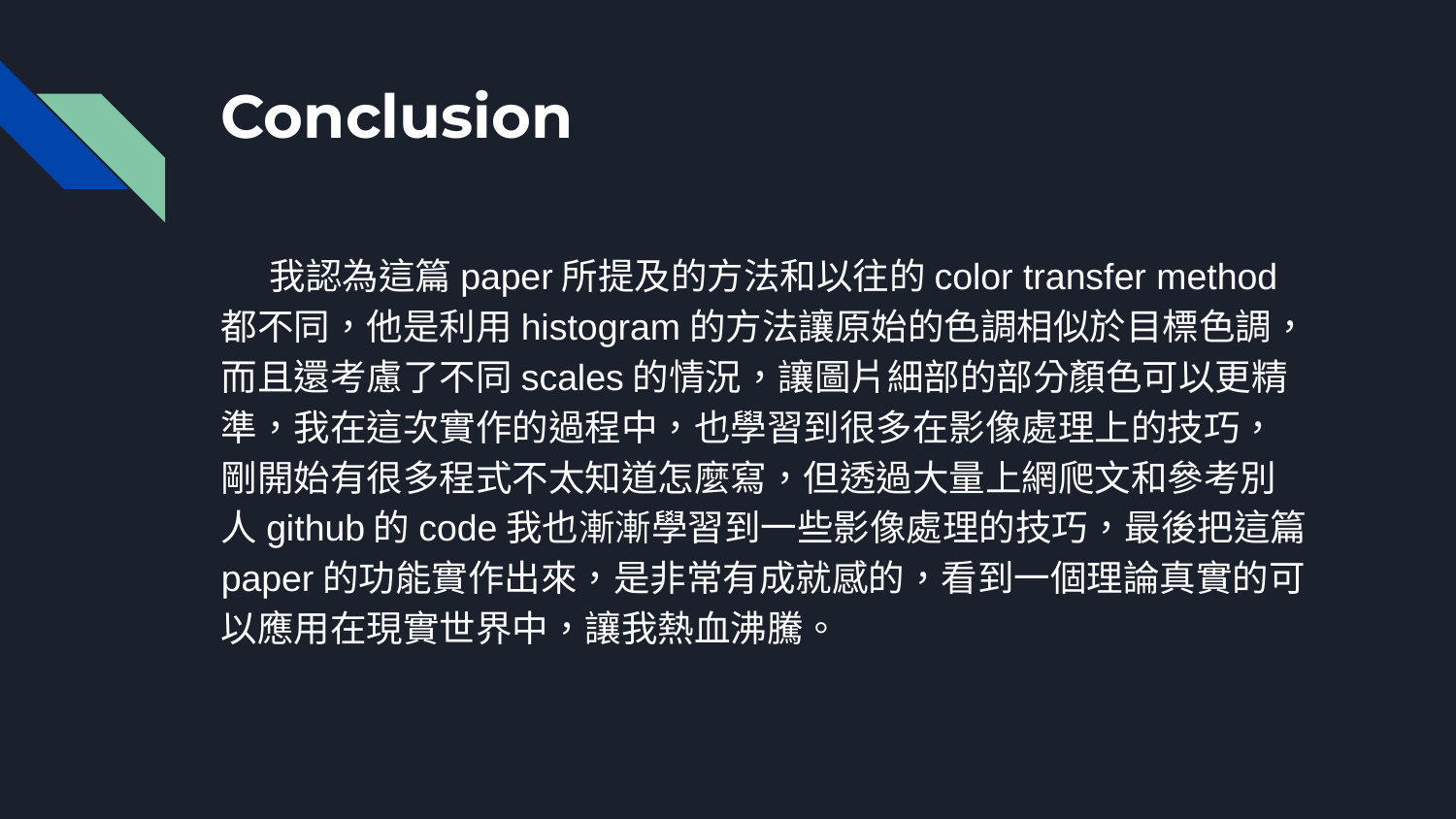

# Conclusion
我認為這篇paper所提及的方法和以往的color transfer method都不同，他是利用histogram的方法讓原始的色調相似於目標色調，而且還考慮了不同scales的情況，讓圖片細部的部分顏色可以更精準，我在這次實作的過程中，也學習到很多在影像處理上的技巧，剛開始有很多程式不太知道怎麼寫，但透過大量上網爬文和參考別人github的code我也漸漸學習到一些影像處理的技巧，最後把這篇paper的功能實作出來，是非常有成就感的，看到一個理論真實的可以應用在現實世界中，讓我熱血沸騰。